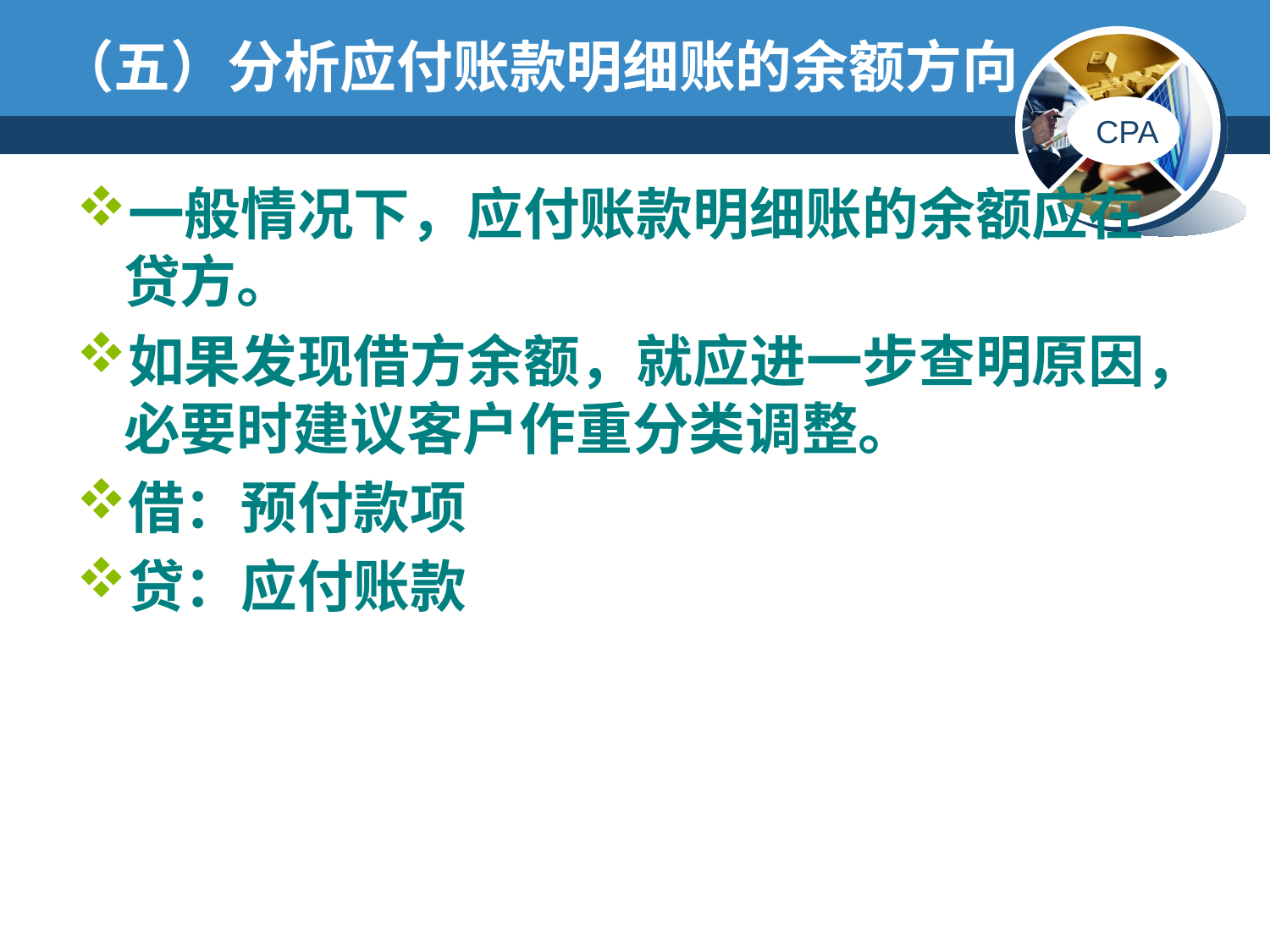

# （五）分析应付账款明细账的余额方向
一般情况下，应付账款明细账的余额应在贷方。
如果发现借方余额，就应进一步查明原因，必要时建议客户作重分类调整。
借：预付款项
贷：应付账款